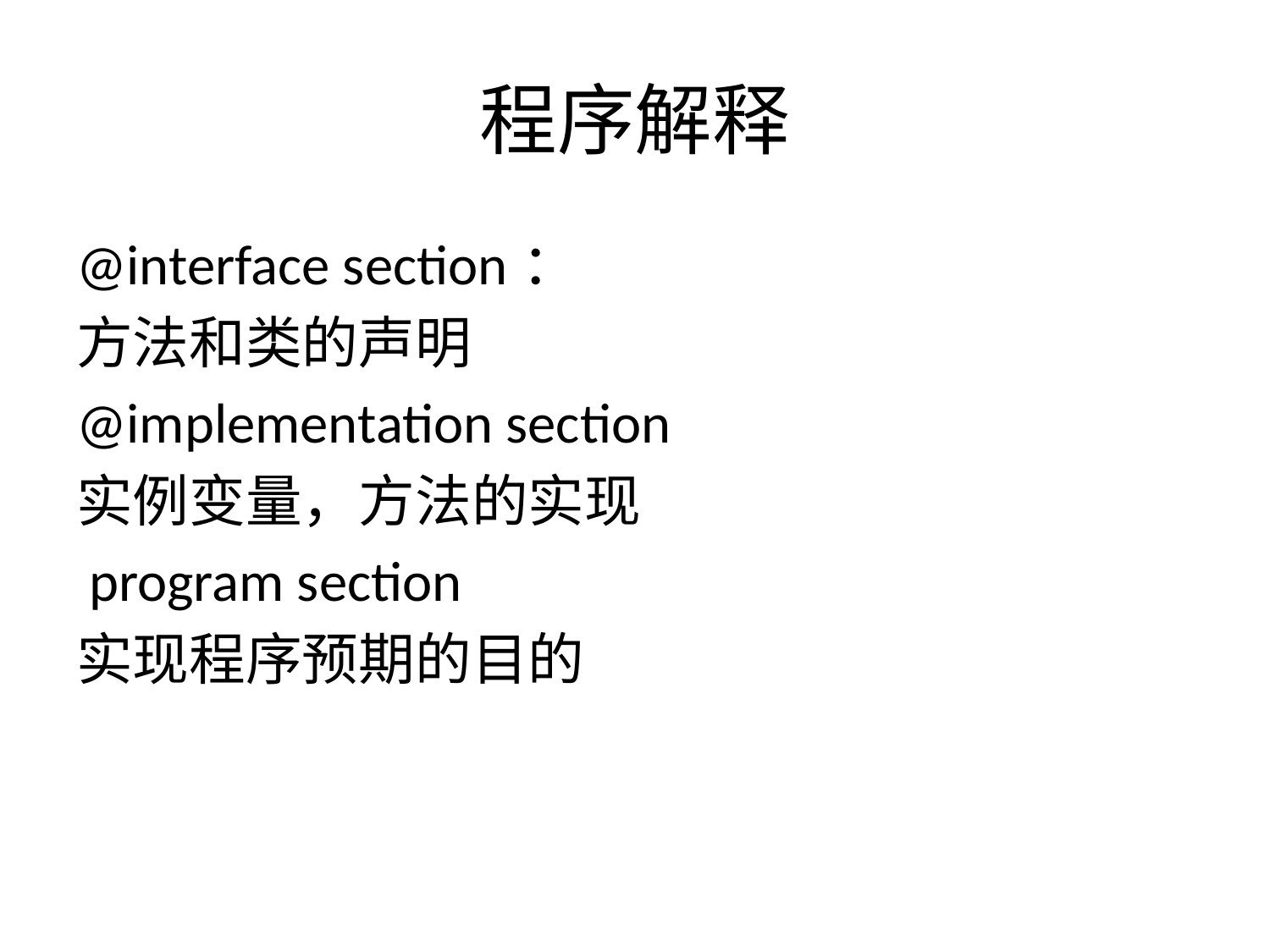

# 程序解释
@interface section：
方法和类的声明
@implementation section
实例变量，方法的实现
 program section
实现程序预期的目的